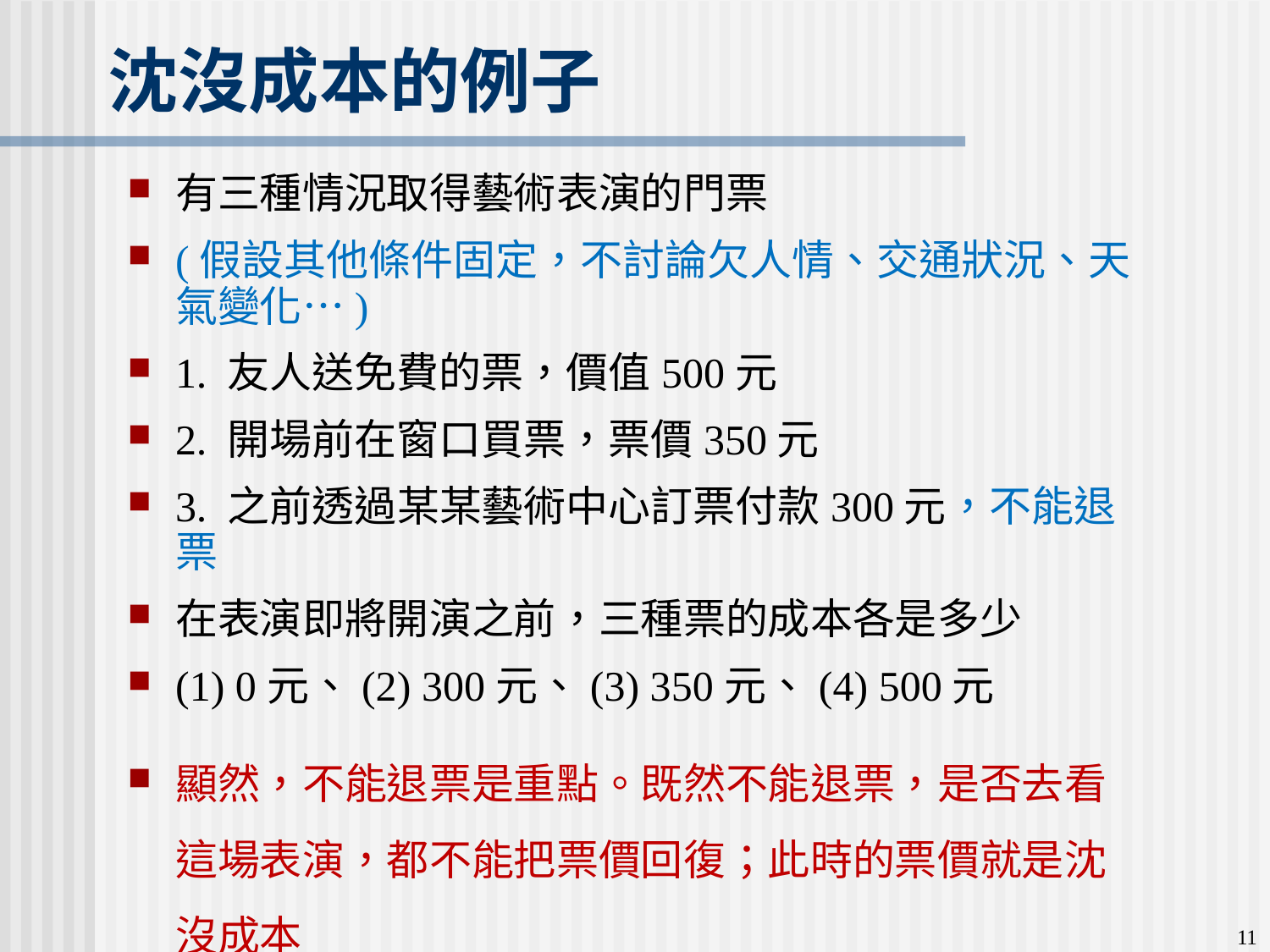

沈沒成本的例子
有三種情況取得藝術表演的門票
(假設其他條件固定，不討論欠人情、交通狀況、天氣變化…)
1. 友人送免費的票，價值500元
2. 開場前在窗口買票，票價350元
3. 之前透過某某藝術中心訂票付款300元，不能退票
在表演即將開演之前，三種票的成本各是多少
(1) 0元、(2) 300元、(3) 350元、(4) 500元
顯然，不能退票是重點。既然不能退票，是否去看這場表演，都不能把票價回復；此時的票價就是沈沒成本
11